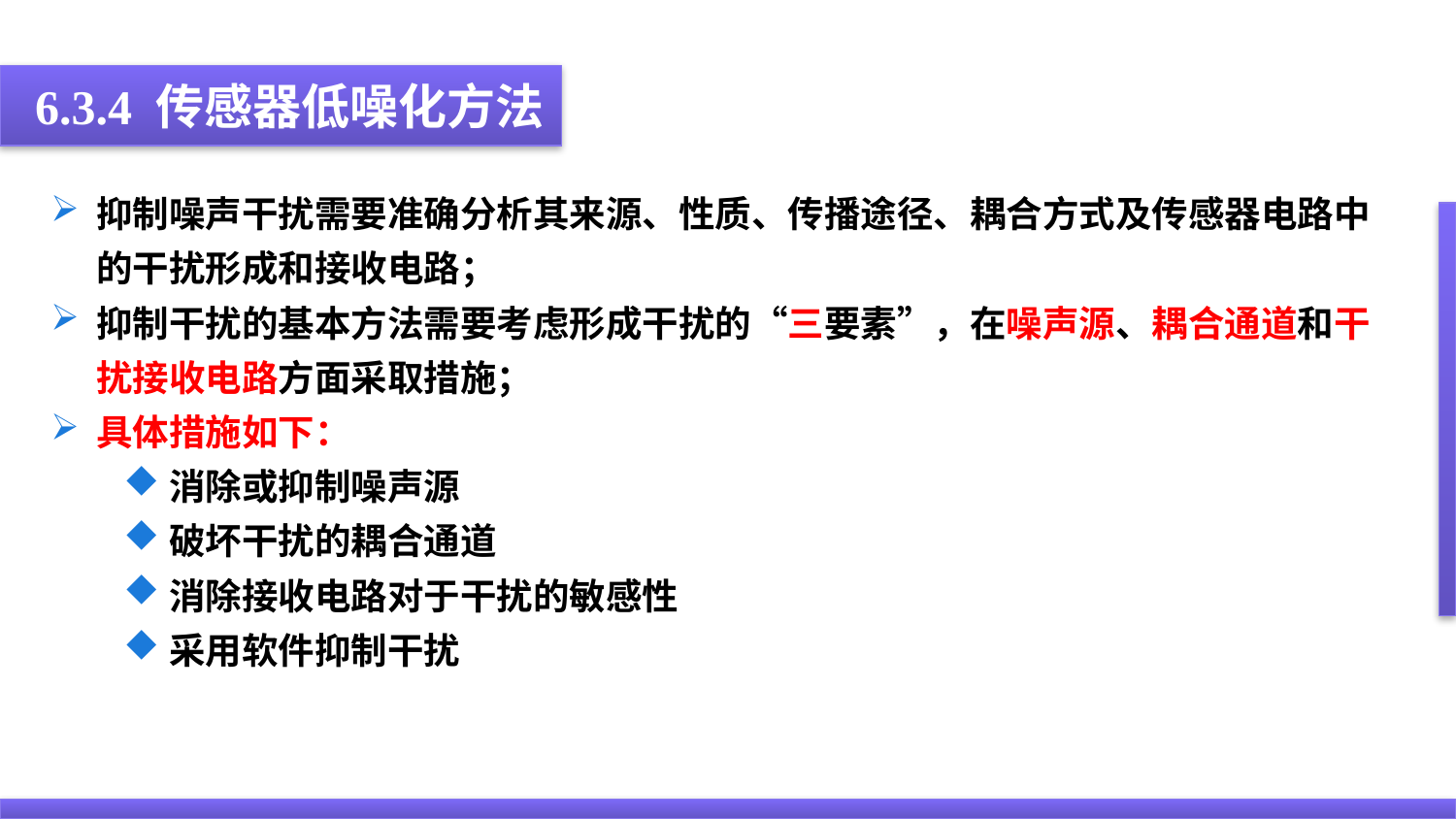

6.3.4 传感器低噪化方法
抑制噪声干扰需要准确分析其来源、性质、传播途径、耦合方式及传感器电路中的干扰形成和接收电路；
抑制干扰的基本方法需要考虑形成干扰的“三要素”，在噪声源、耦合通道和干扰接收电路方面采取措施；
具体措施如下：
消除或抑制噪声源
破坏干扰的耦合通道
消除接收电路对于干扰的敏感性
采用软件抑制干扰